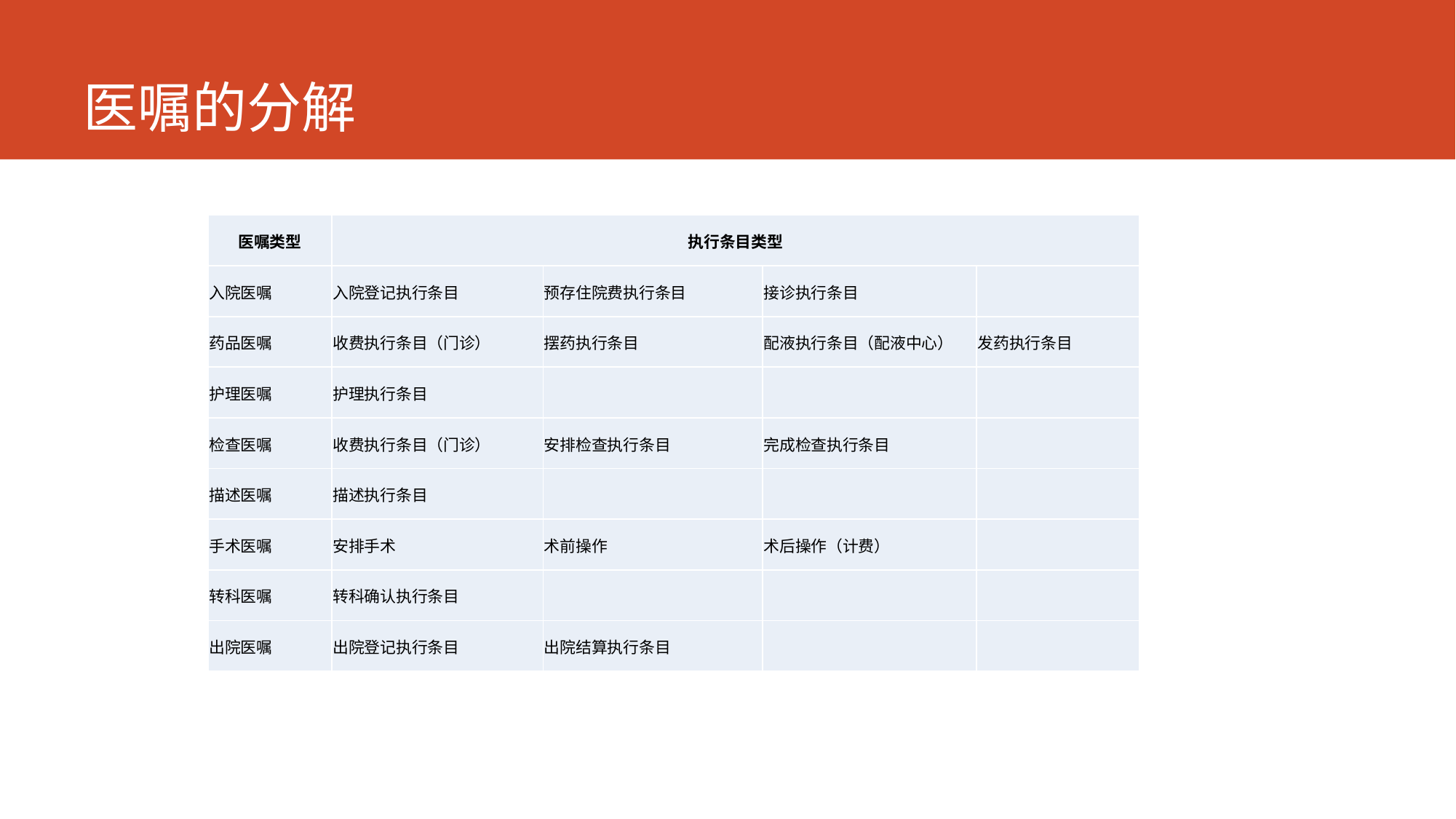

# 医嘱的分解
| 医嘱类型 | 执行条目类型 |  |  |  |
| --- | --- | --- | --- | --- |
| 入院医嘱 | 入院登记执行条目 | 预存住院费执行条目 | 接诊执行条目 |  |
| 药品医嘱 | 收费执行条目（门诊） | 摆药执行条目 | 配液执行条目（配液中心） | 发药执行条目 |
| 护理医嘱 | 护理执行条目 |  |  |  |
| 检查医嘱 | 收费执行条目（门诊） | 安排检查执行条目 | 完成检查执行条目 |  |
| 描述医嘱 | 描述执行条目 |  |  |  |
| 手术医嘱 | 安排手术 | 术前操作 | 术后操作（计费） |  |
| 转科医嘱 | 转科确认执行条目 |  |  |  |
| 出院医嘱 | 出院登记执行条目 | 出院结算执行条目 |  |  |